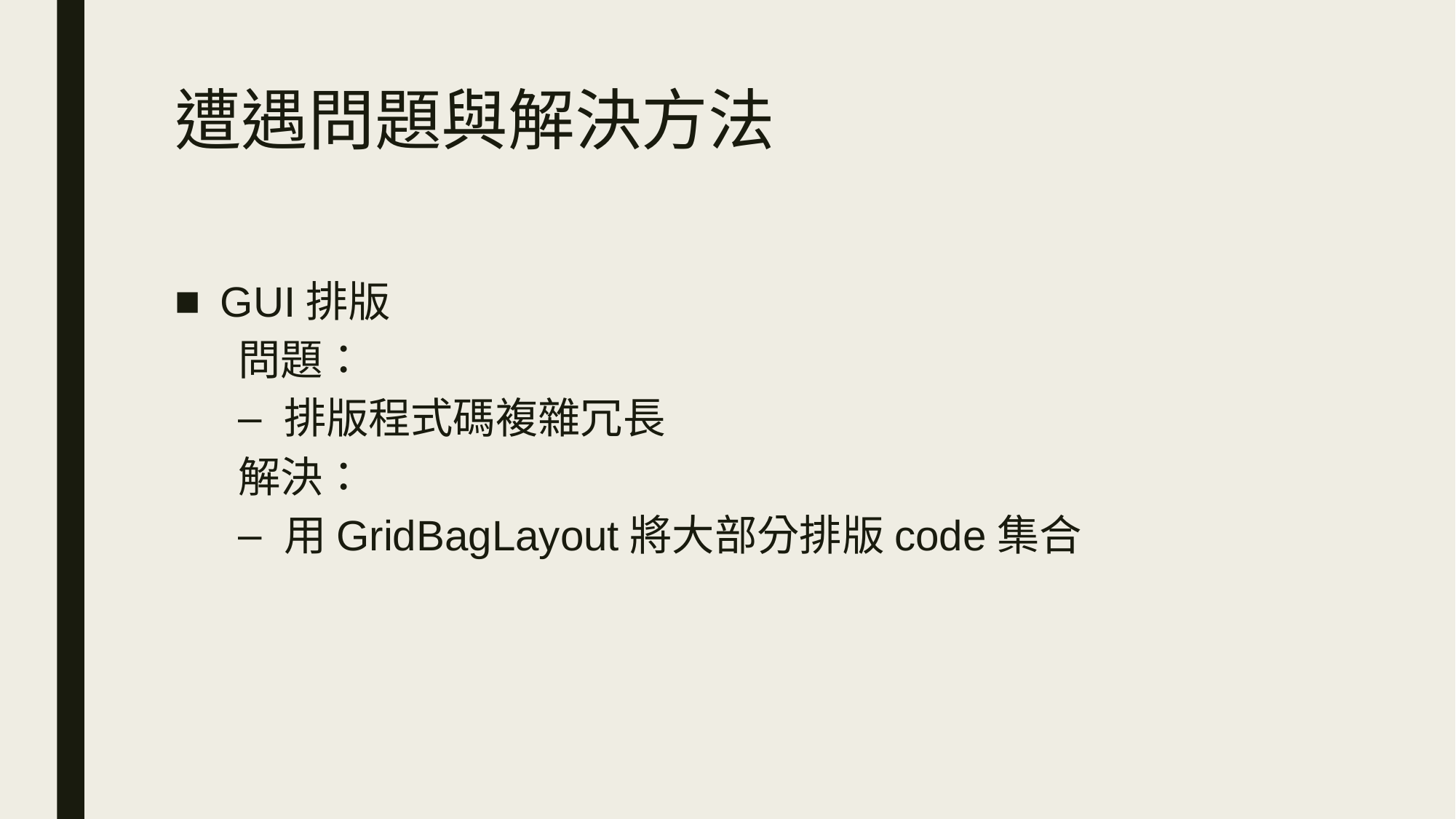

# 遭遇問題與解決方法
GUI排版
問題：
排版程式碼複雜冗長
解決：
用GridBagLayout將大部分排版code集合